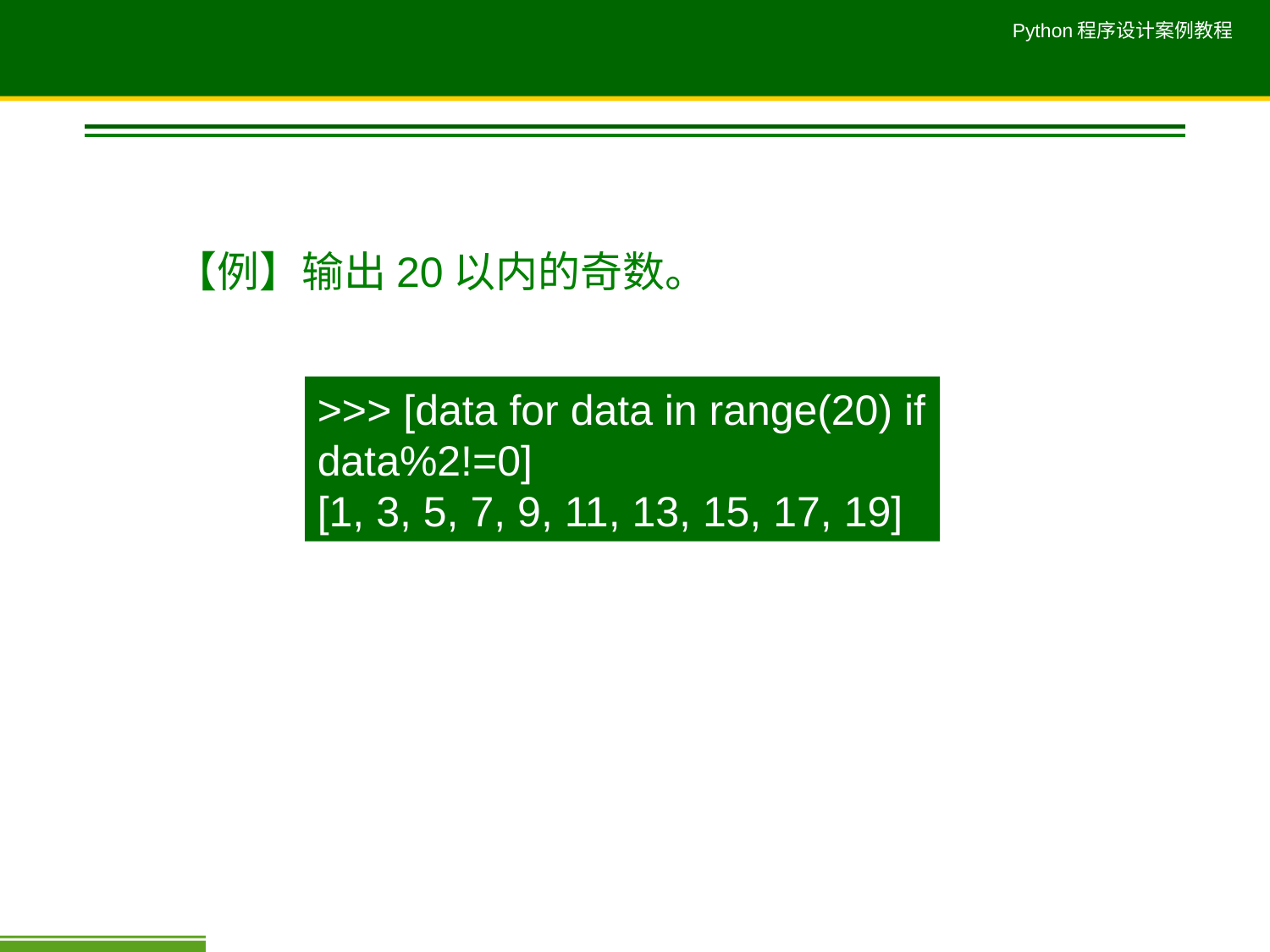

【例】输出20以内的奇数。
>>> [data for data in range(20) if data%2!=0]
[1, 3, 5, 7, 9, 11, 13, 15, 17, 19]